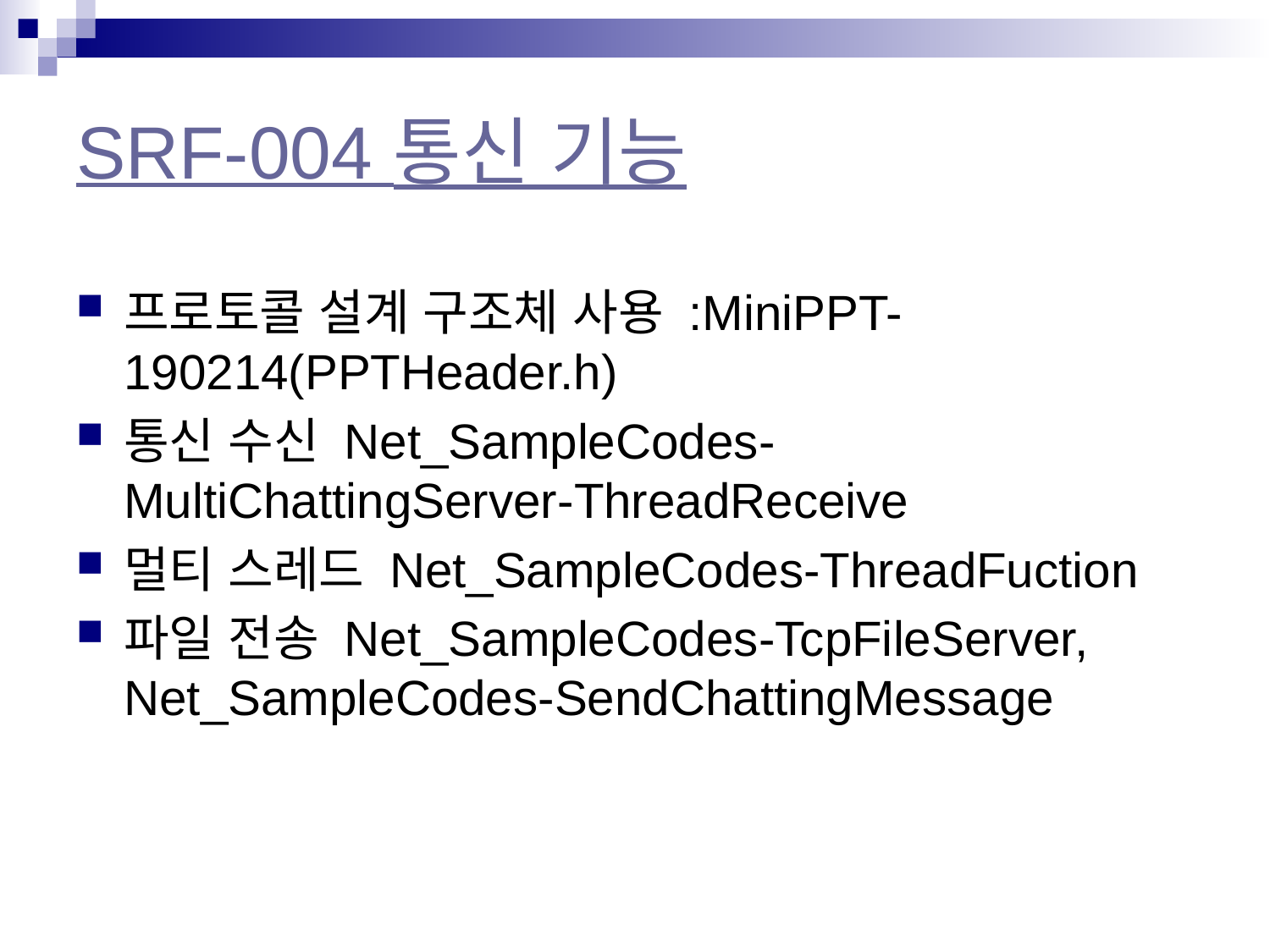

# SRF-004 통신 기능
프로토콜 설계 구조체 사용 :MiniPPT-190214(PPTHeader.h)
통신 수신 Net_SampleCodes-MultiChattingServer-ThreadReceive
멀티 스레드 Net_SampleCodes-ThreadFuction
파일 전송 Net_SampleCodes-TcpFileServer, Net_SampleCodes-SendChattingMessage